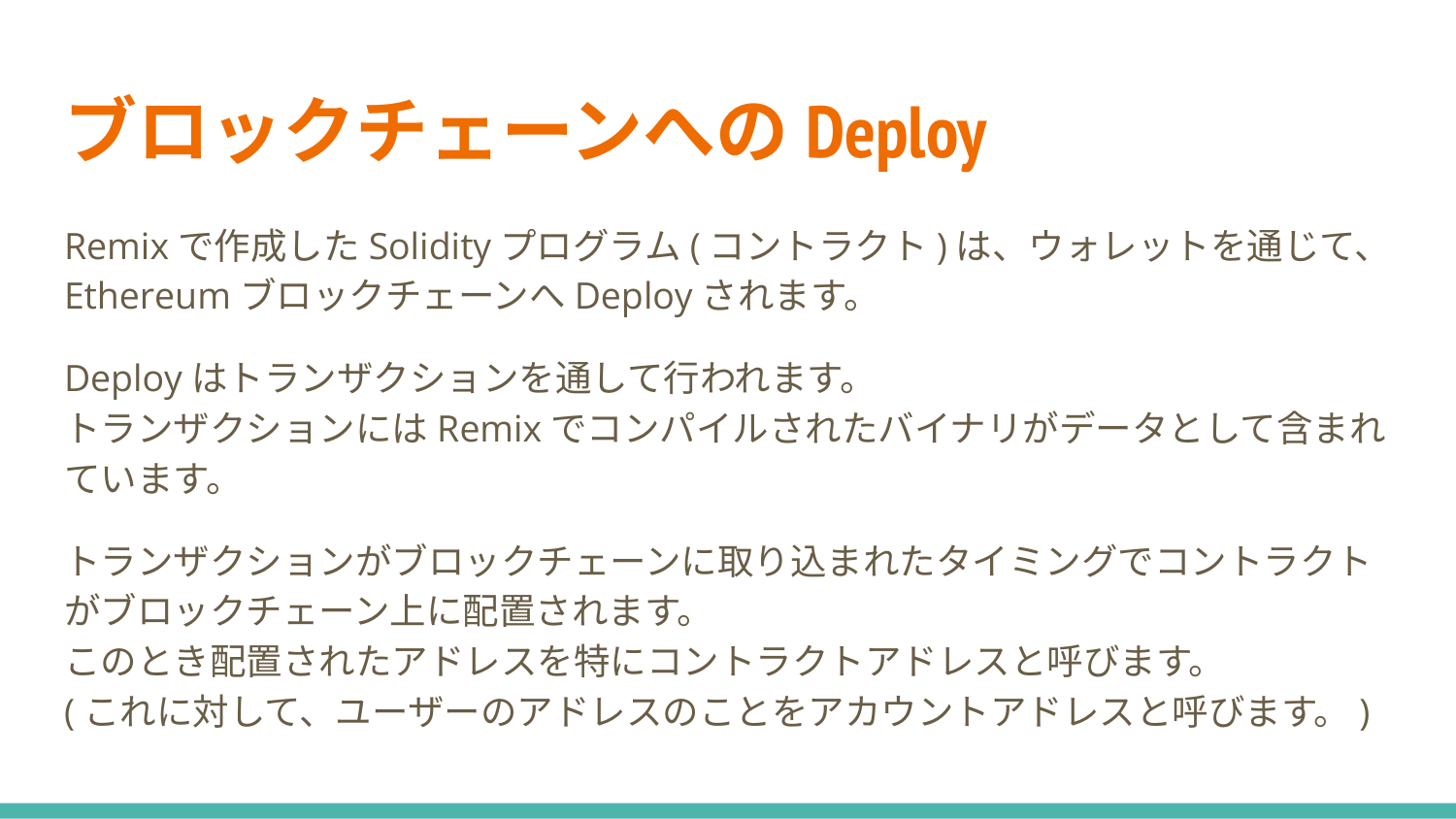

# ブロックチェーンへのDeploy
Remixで作成したSolidityプログラム(コントラクト)は、ウォレットを通じて、EthereumブロックチェーンへDeployされます。
Deployはトランザクションを通して行われます。
トランザクションにはRemixでコンパイルされたバイナリがデータとして含まれています。
トランザクションがブロックチェーンに取り込まれたタイミングでコントラクトがブロックチェーン上に配置されます。
このとき配置されたアドレスを特にコントラクトアドレスと呼びます。
(これに対して、ユーザーのアドレスのことをアカウントアドレスと呼びます。)